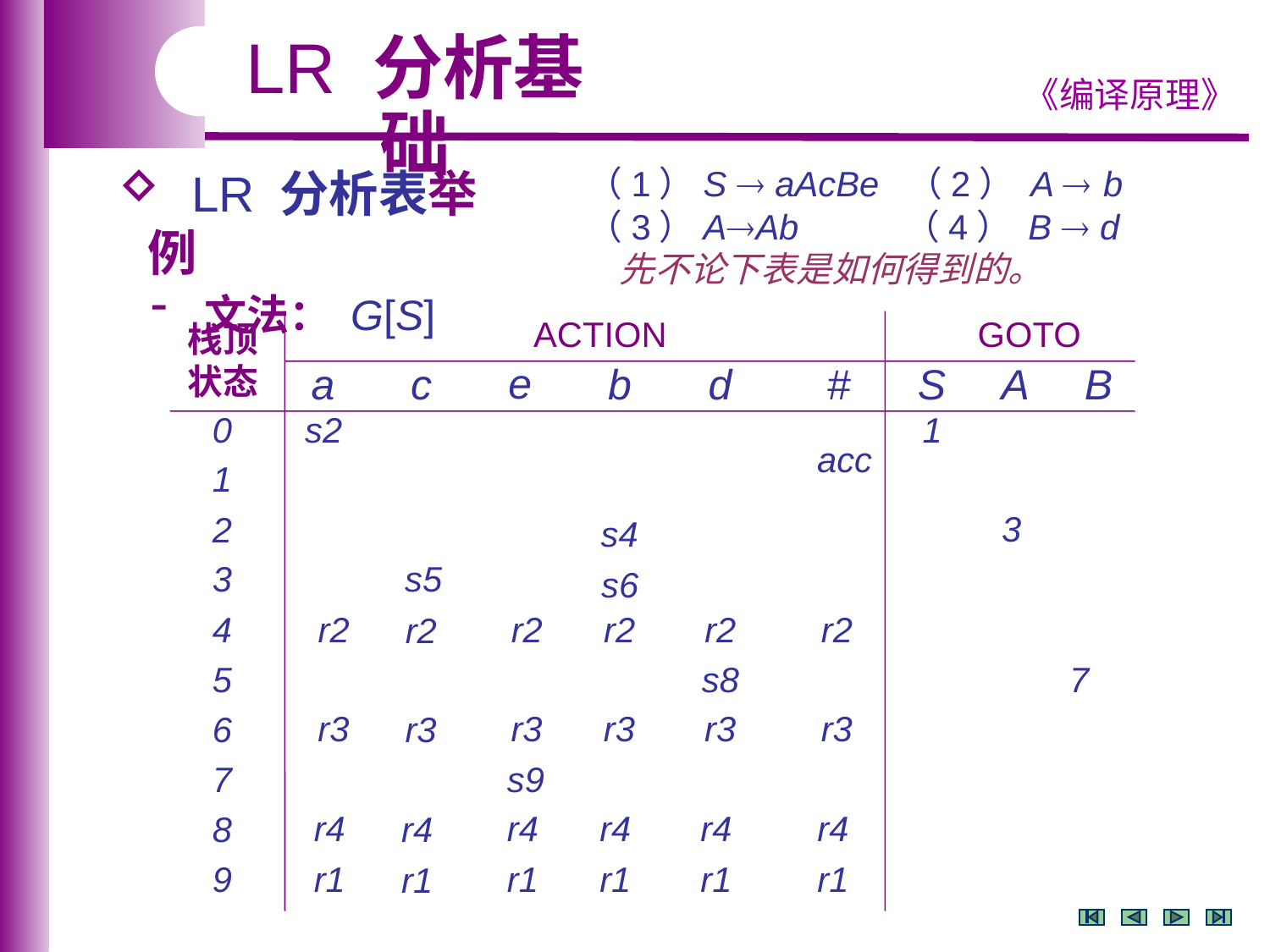

LR 分析基础
（1）S → aAcBe  （2） A → b
（3）A→Ab          （4） B → d
   先不论下表是如何得到的。
 LR 分析表举例
 文法： G[S]
ACTION
GOTO
栈顶状态

e
a
c
b
d
#
S
A
B

s2
1
0

acc
1
3
2
s4
3
s5
s6
4
r2
r2
r2
r2
r2
r2
s8
7
5
r3
r3
r3
r3
r3
r3
6
7
s9
r4
r4
r4
r4
r4
r4
8
r1
r1
r1
r1
r1
9
r1